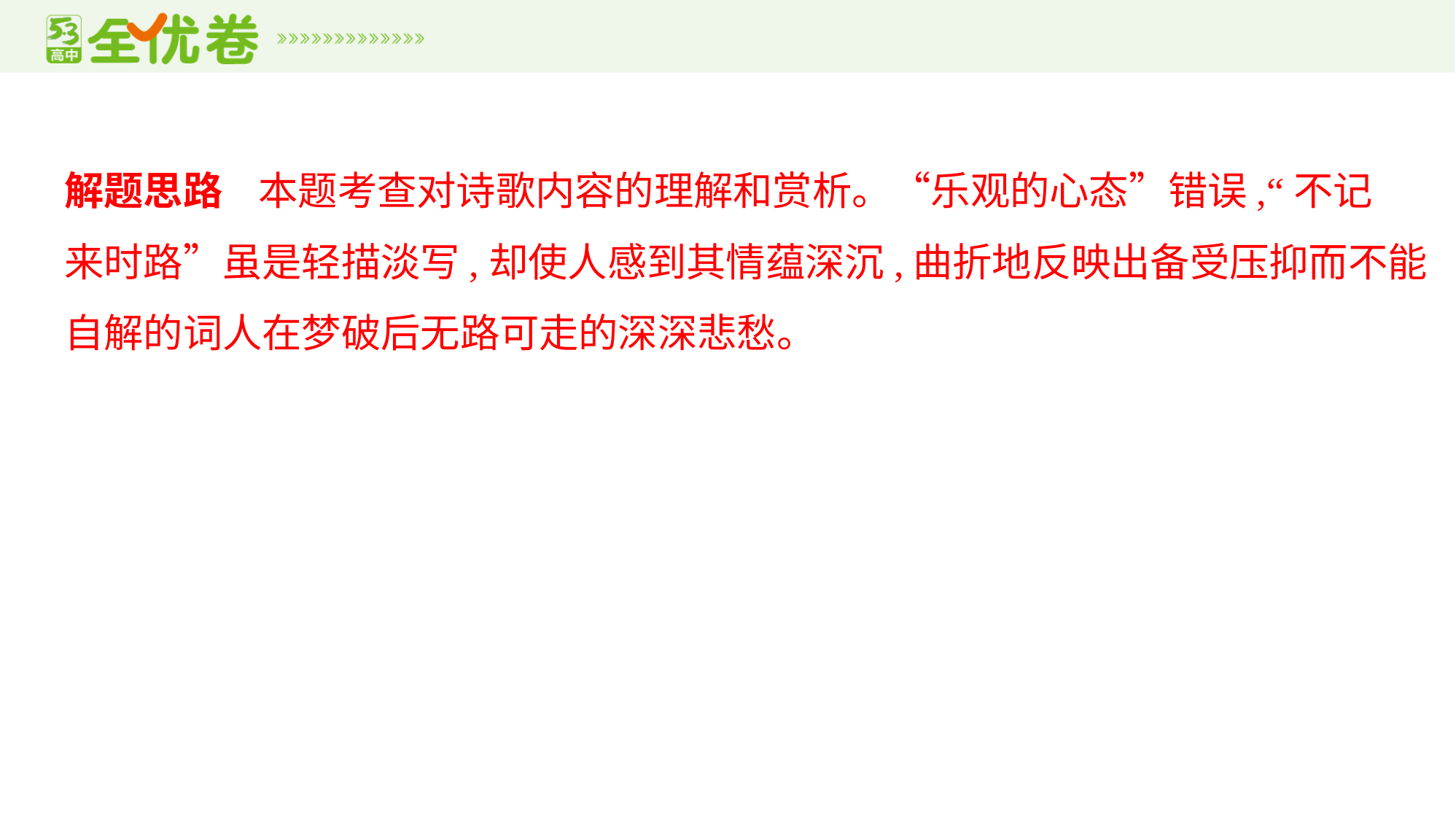

解题思路    本题考查对诗歌内容的理解和赏析。“乐观的心态”错误,“不记
来时路”虽是轻描淡写,却使人感到其情蕴深沉,曲折地反映出备受压抑而不能
自解的词人在梦破后无路可走的深深悲愁。